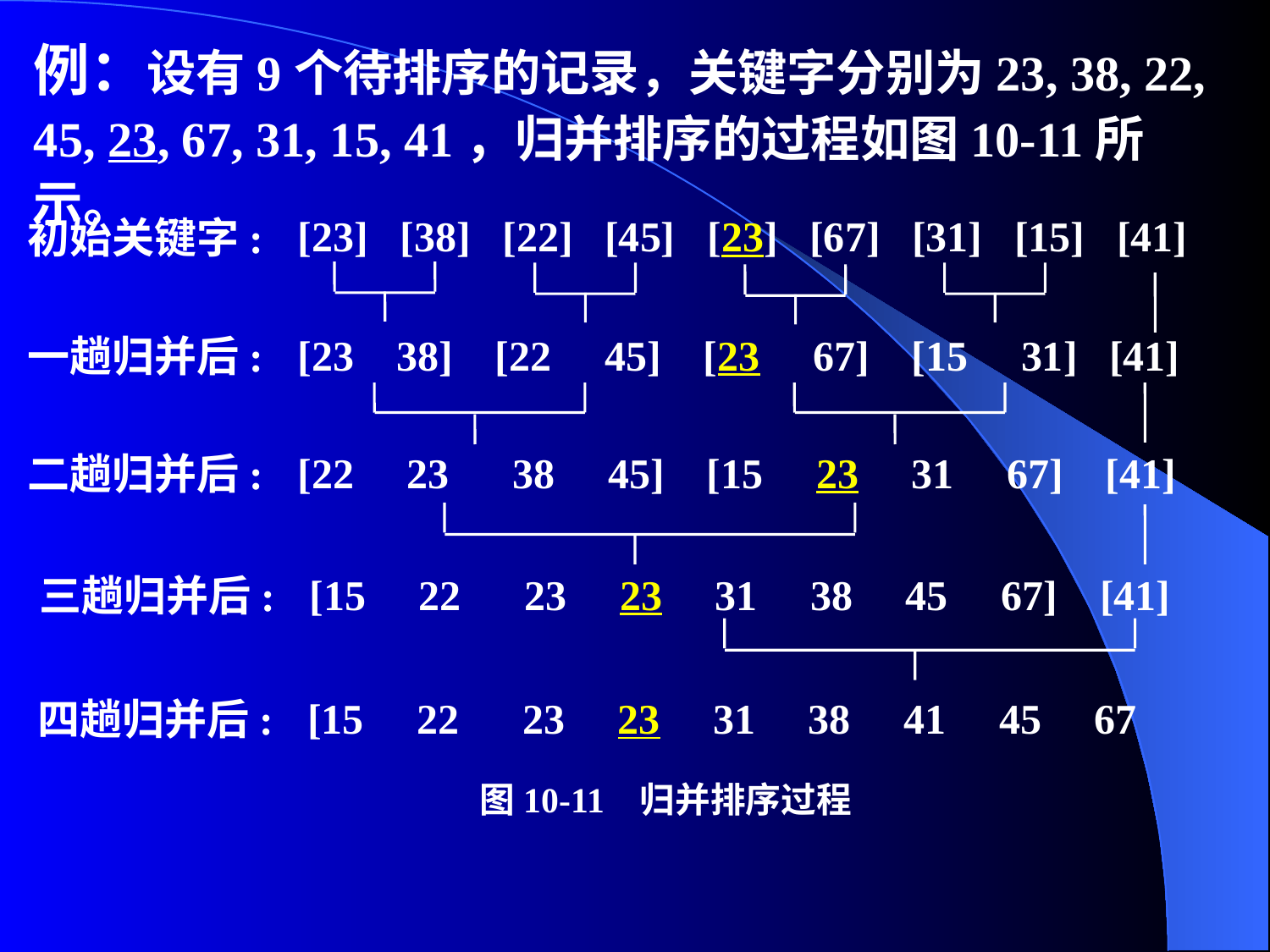

例：设有9个待排序的记录，关键字分别为23, 38, 22, 45, 23, 67, 31, 15, 41，归并排序的过程如图10-11所示。
[23]   [38]   [22]   [45]   [23]   [67]   [31]   [15]   [41]
初始关键字:

[23    38]    [22     45]    [23     67]    [15     31]   [41]
一趟归并后:

[22     23      38     45]    [15     23     31     67]    [41]
二趟归并后:

[15     22      23     23     31     38     45     67]    [41]
三趟归并后:

[15     22      23     23     31     38     41     45     67
四趟归并后:
图10-11   归并排序过程